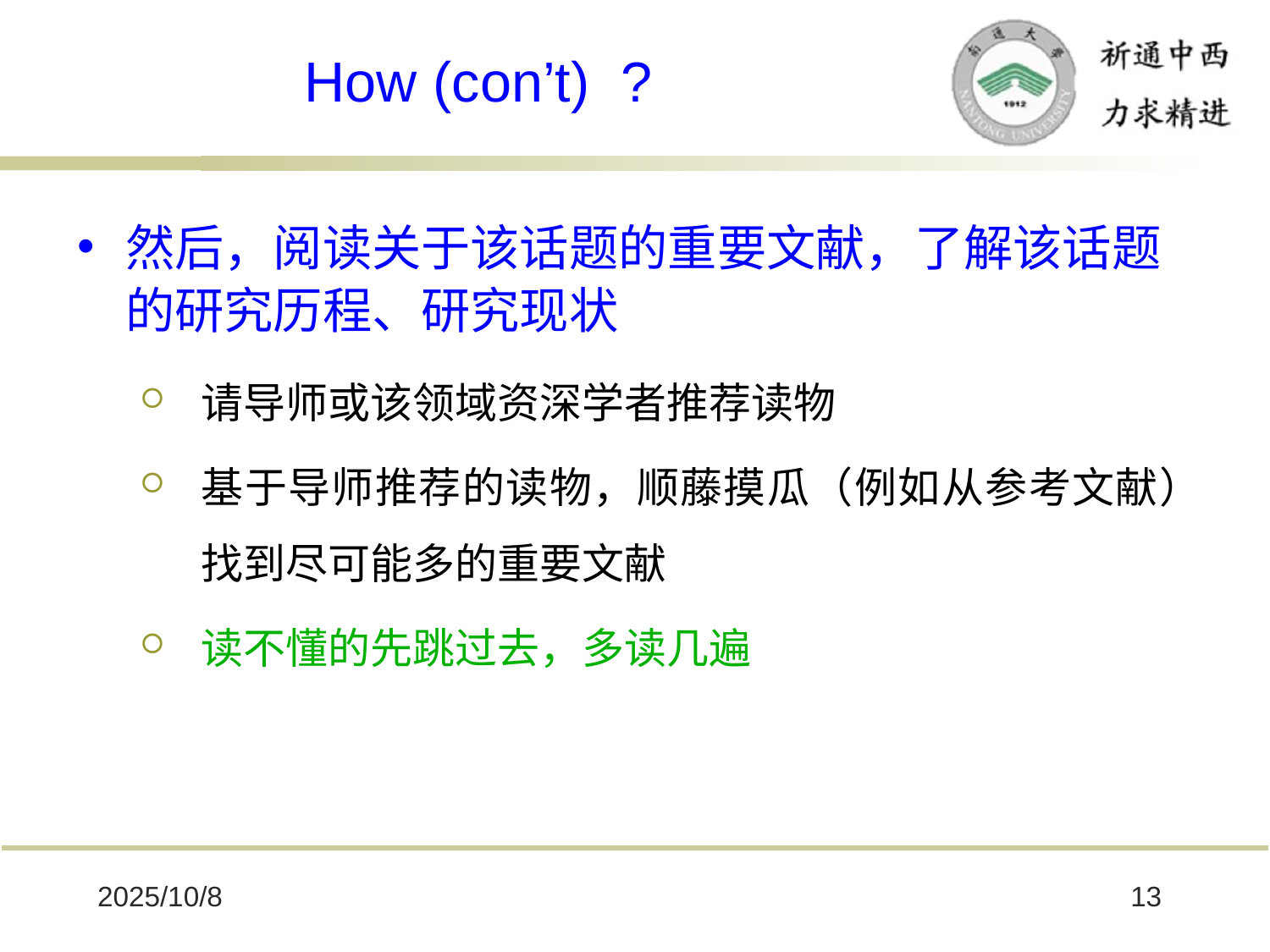

# How (con’t)  ?
然后，阅读关于该话题的重要文献，了解该话题的研究历程、研究现状
请导师或该领域资深学者推荐读物
基于导师推荐的读物，顺藤摸瓜（例如从参考文献）找到尽可能多的重要文献
读不懂的先跳过去，多读几遍

2025/10/8
13